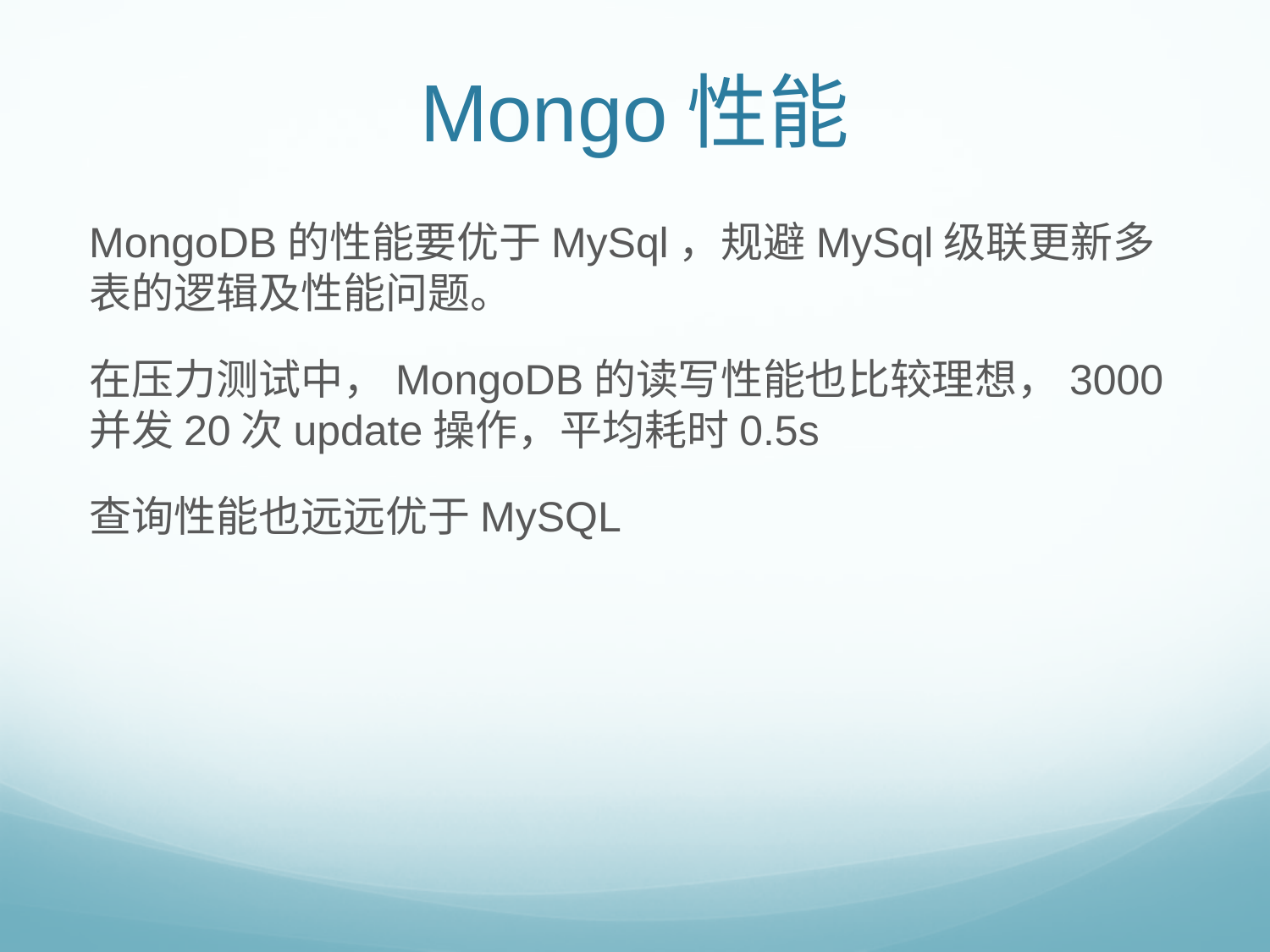

# Mongo性能
MongoDB的性能要优于MySql，规避MySql级联更新多表的逻辑及性能问题。
在压力测试中，MongoDB的读写性能也比较理想，3000并发20次update操作，平均耗时0.5s
查询性能也远远优于MySQL